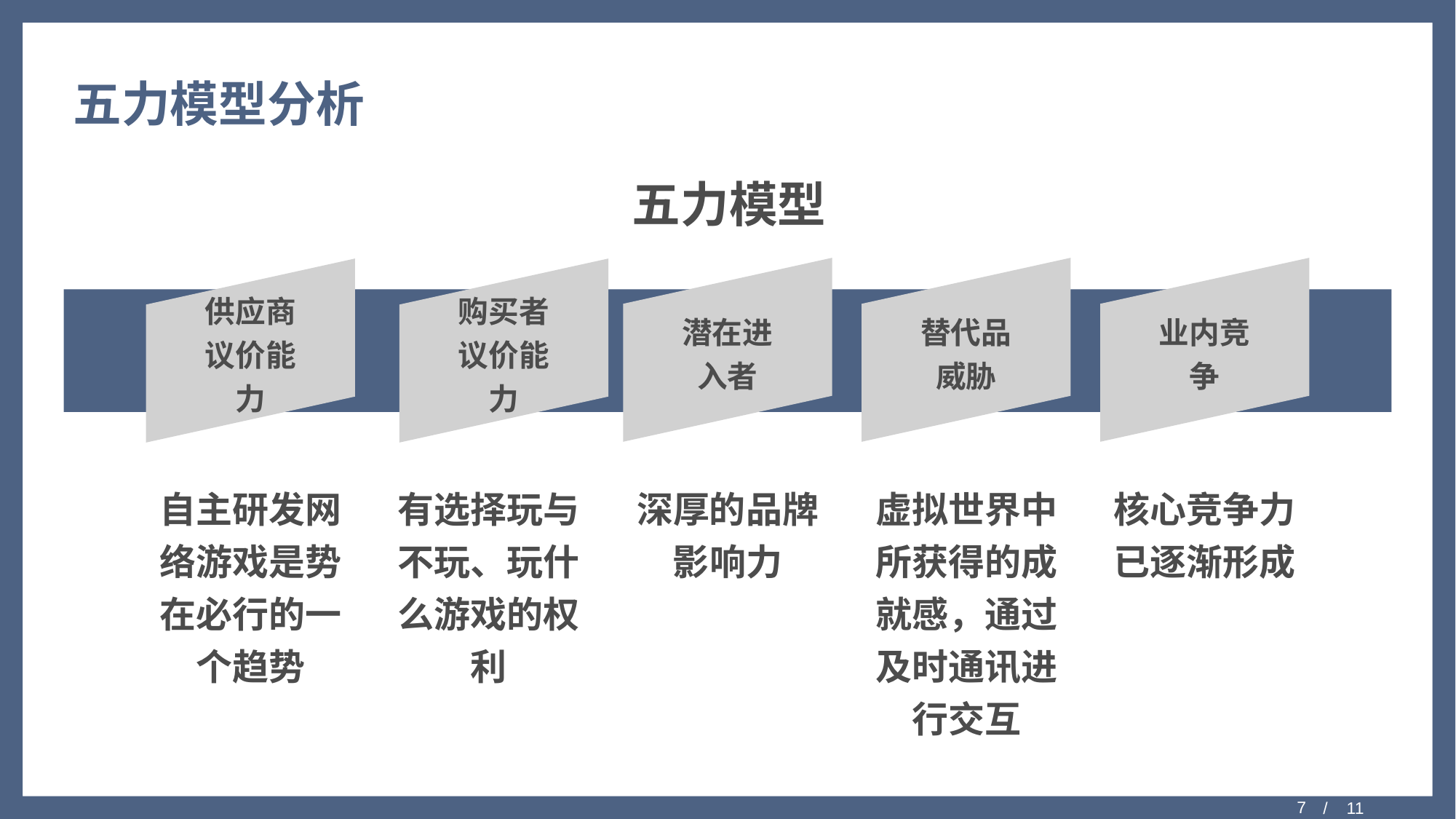

# 五力模型分析
五力模型
潜在进入者
替代品威胁
业内竞争
供应商议价能力
购买者议价能力

自主研发网络游戏是势在必行的一个趋势
有选择玩与不玩、玩什么游戏的权利
深厚的品牌影响力
虚拟世界中所获得的成就感，通过及时通讯进行交互
核心竞争力已逐渐形成
/    11
7